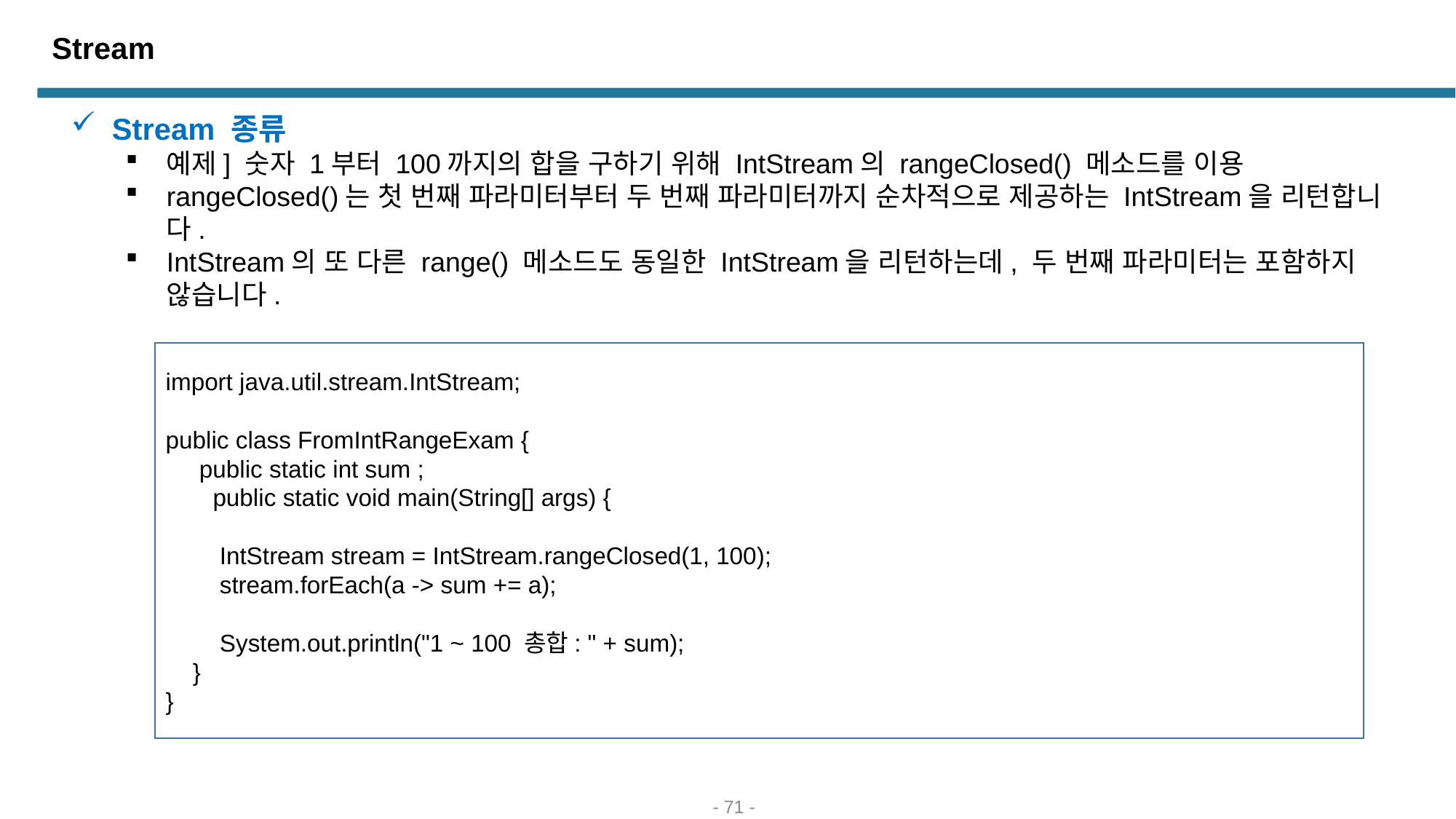

# Stream
Stream 종류
예제] 숫자 1부터 100까지의 합을 구하기 위해 IntStream의 rangeClosed() 메소드를 이용
rangeClosed()는 첫 번째 파라미터부터 두 번째 파라미터까지 순차적으로 제공하는 IntStream을 리턴합니다.
IntStream의 또 다른 range() 메소드도 동일한 IntStream을 리턴하는데, 두 번째 파라미터는 포함하지 않습니다.
import java.util.stream.IntStream;

public class FromIntRangeExam {
     public static int sum ;
       public static void main(String[] args) {

        IntStream stream = IntStream.rangeClosed(1, 100);
        stream.forEach(a -> sum += a);

        System.out.println("1 ~ 100 총합: " + sum);
    }
}
- 71 -